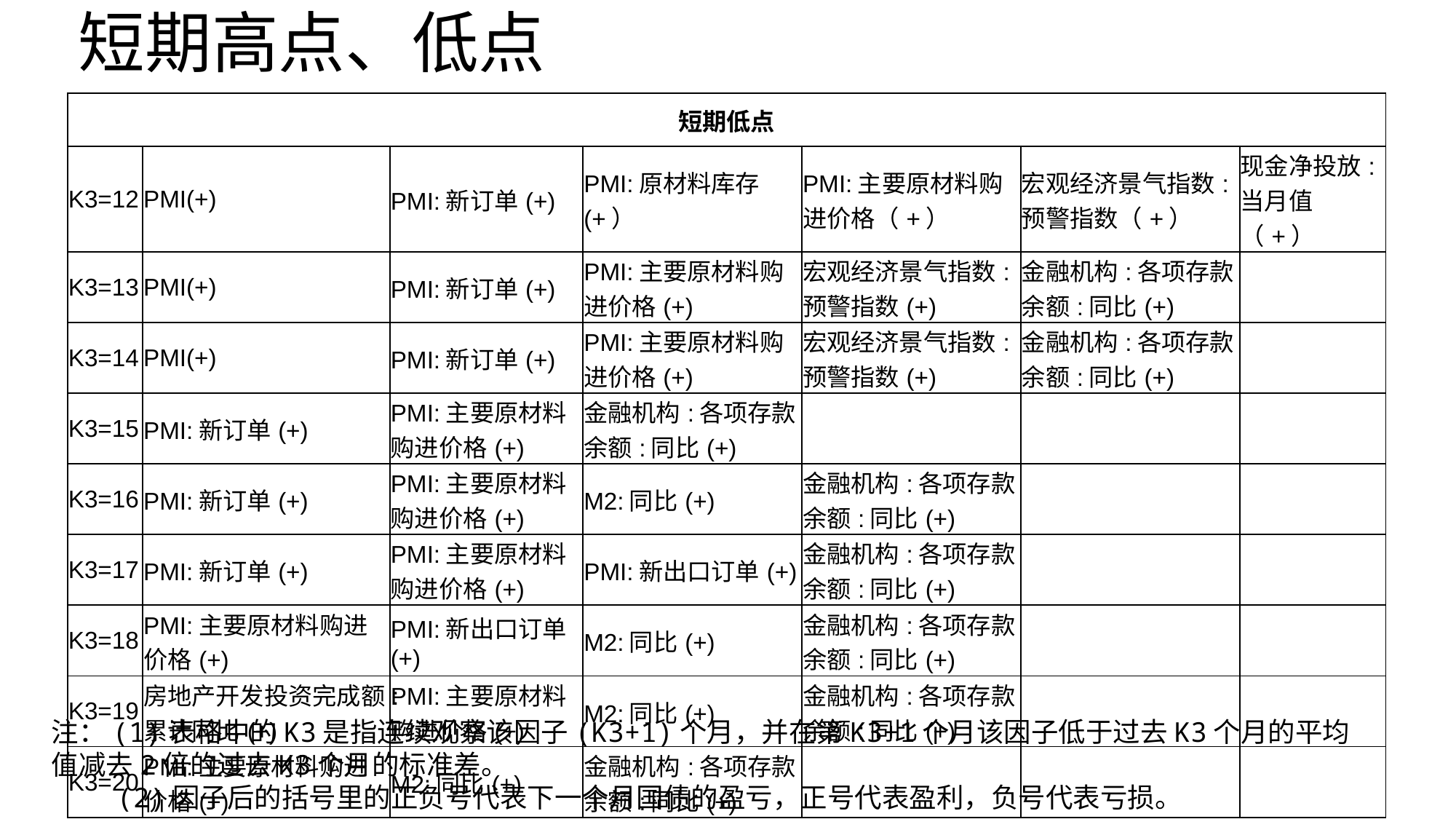

# 短期高点、低点
| 短期低点 |  |  |  |  |  |  |
| --- | --- | --- | --- | --- | --- | --- |
| K3=12 | PMI(+) | PMI:新订单(+) | PMI:原材料库存(+） | PMI:主要原材料购进价格（+） | 宏观经济景气指数:预警指数（+） | 现金净投放:当月值（+） |
| K3=13 | PMI(+) | PMI:新订单(+) | PMI:主要原材料购进价格(+) | 宏观经济景气指数:预警指数(+) | 金融机构:各项存款余额:同比(+) |  |
| K3=14 | PMI(+) | PMI:新订单(+) | PMI:主要原材料购进价格(+) | 宏观经济景气指数:预警指数(+) | 金融机构:各项存款余额:同比(+) |  |
| K3=15 | PMI:新订单(+) | PMI:主要原材料购进价格(+) | 金融机构:各项存款余额:同比(+) |  |  |  |
| K3=16 | PMI:新订单(+) | PMI:主要原材料购进价格(+) | M2:同比(+) | 金融机构:各项存款余额:同比(+) |  |  |
| K3=17 | PMI:新订单(+) | PMI:主要原材料购进价格(+) | PMI:新出口订单(+) | 金融机构:各项存款余额:同比(+) |  |  |
| K3=18 | PMI:主要原材料购进价格(+) | PMI:新出口订单(+) | M2:同比(+) | 金融机构:各项存款余额:同比(+) |  |  |
| K3=19 | 房地产开发投资完成额:累计同比(+) | PMI:主要原材料购进价格(+) | M2:同比(+) | 金融机构:各项存款余额:同比(+) |  |  |
| K3=20 | PMI:主要原材料购进价格(+) | M2:同比(+) | 金融机构:各项存款余额:同比(+) |  |  |  |
注：(1)表格中的K3是指连续观察该因子(K3+1)个月，并在第K3+1个月该因子低于过去K3个月的平均值减去2倍的过去K3个月的标准差。
    (2)因子后的括号里的正负号代表下一个月国债的盈亏，正号代表盈利，负号代表亏损。